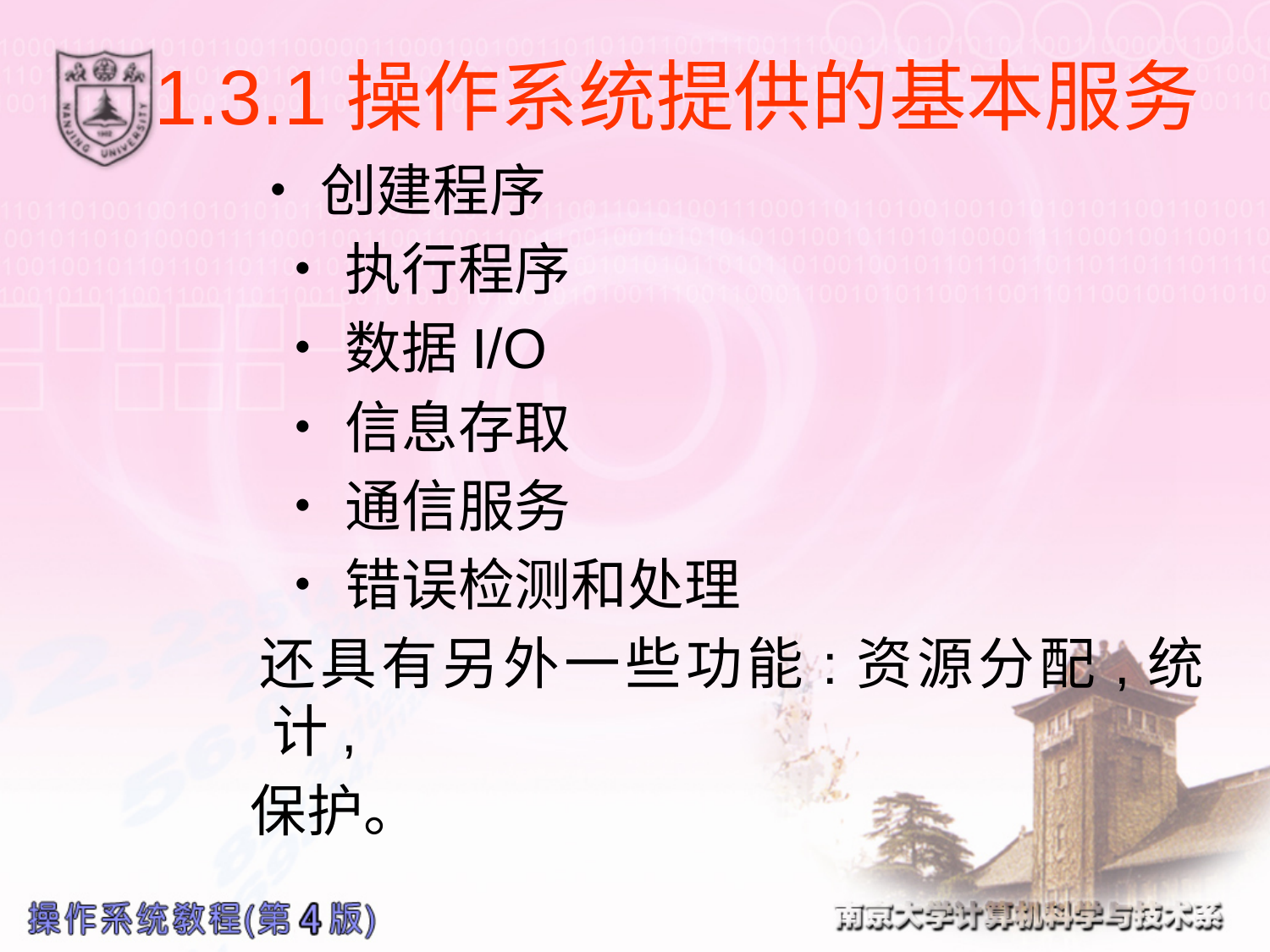

# 1.3.1操作系统提供的基本服务
  •创建程序
    •执行程序
    •数据I/O
    •信息存取
    •通信服务
    •错误检测和处理
 还具有另外一些功能:资源分配,统计,
 保护。